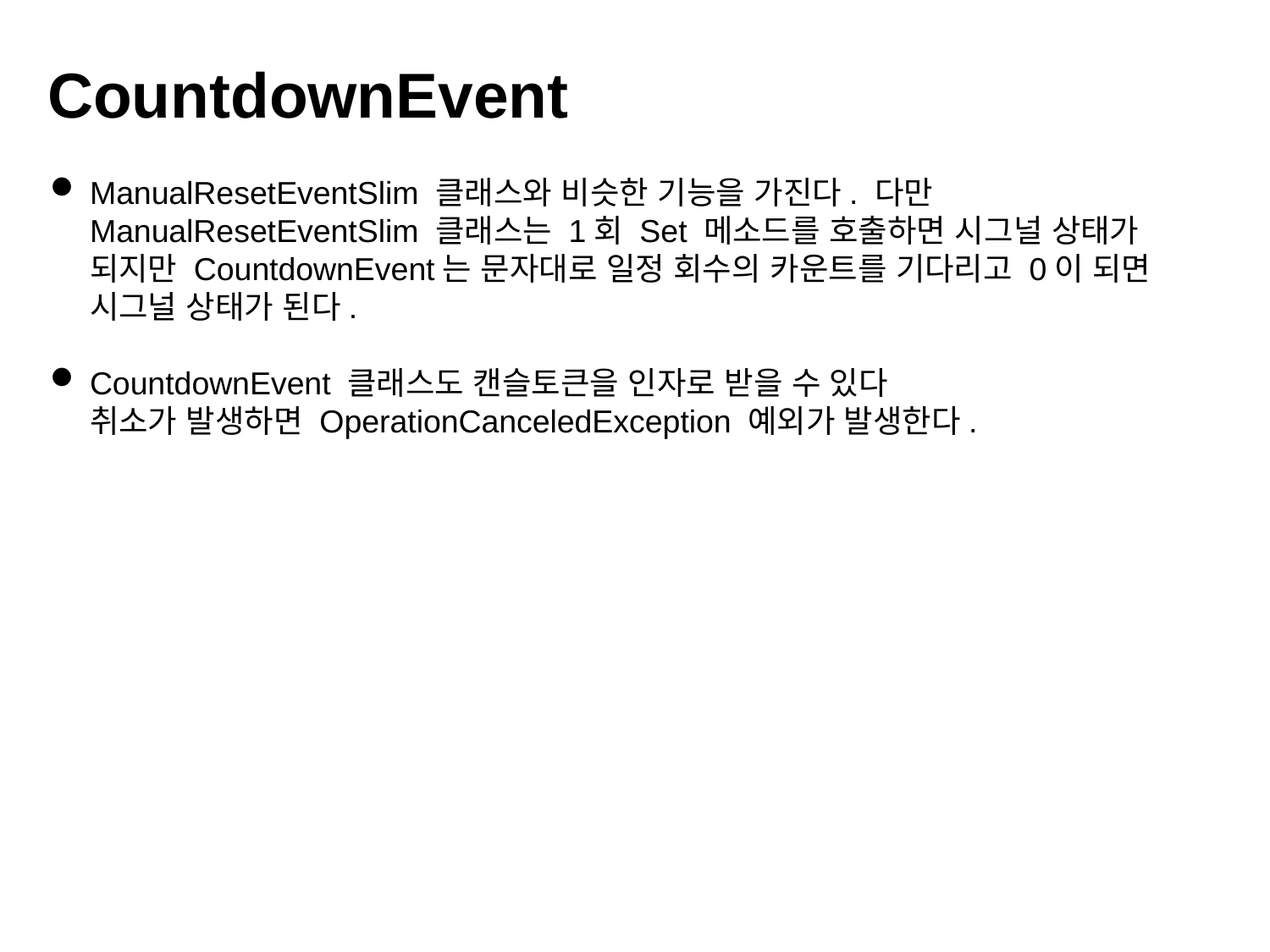

CountdownEvent
ManualResetEventSlim 클래스와 비슷한 기능을 가진다. 다만 ManualResetEventSlim 클래스는 1회 Set 메소드를 호출하면 시그널 상태가 되지만 CountdownEvent는 문자대로 일정 회수의 카운트를 기다리고 0이 되면 시그널 상태가 된다.
CountdownEvent 클래스도 캔슬토큰을 인자로 받을 수 있다
취소가 발생하면 OperationCanceledException 예외가 발생한다.